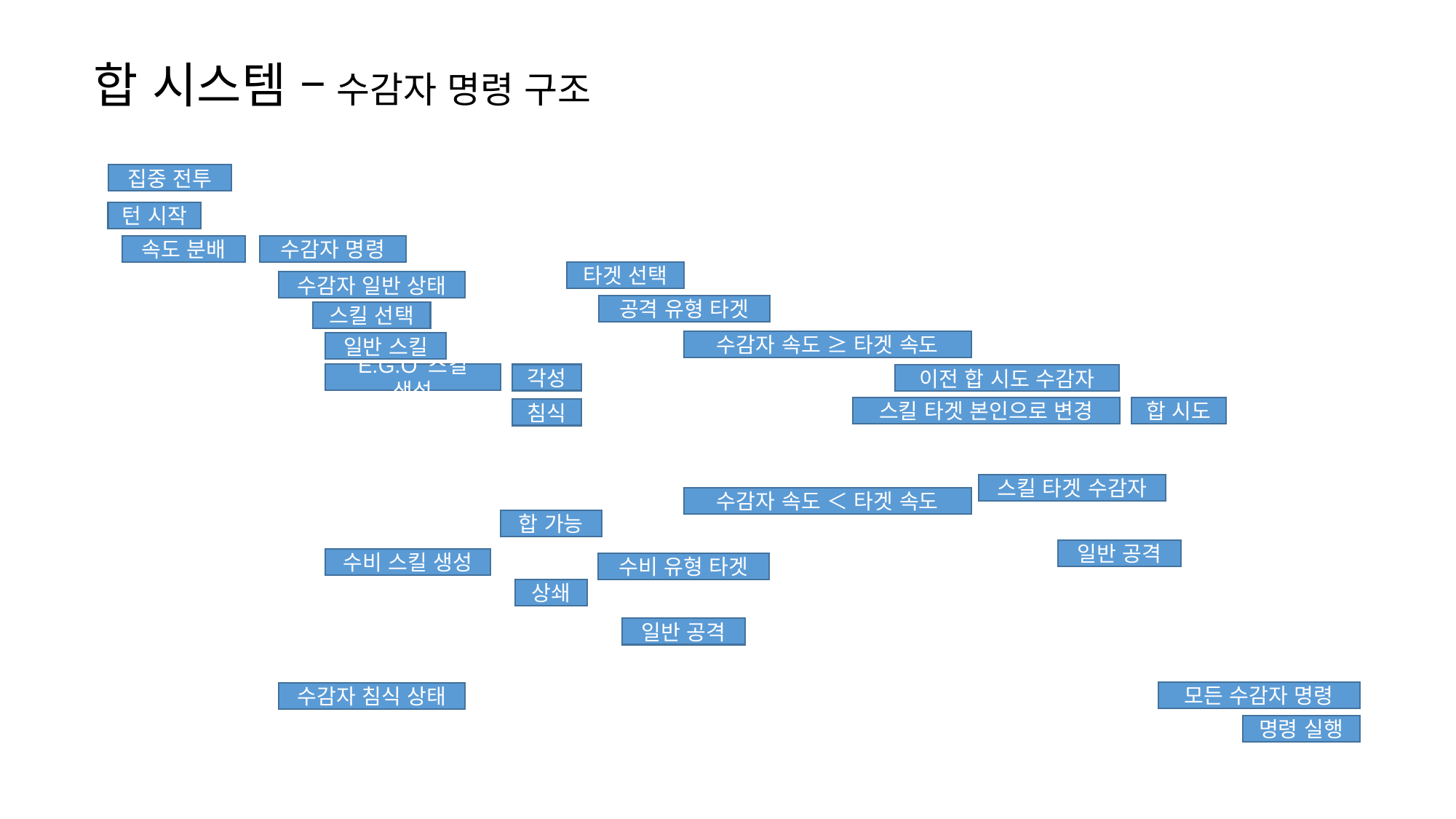

합 시스템 – 수감자 명령 구조
집중 전투
턴 시작
속도 분배
수감자 명령
타겟 선택
수감자 일반 상태
공격 유형 타겟
스킬 선택
수감자 속도 ≥ 타겟 속도
일반 스킬
E.G.O 스킬 생성
각성
이전 합 시도 수감자
스킬 타겟 본인으로 변경
합 시도
침식
스킬 타겟 수감자
수감자 속도 ＜ 타겟 속도
합 가능
일반 공격
수비 스킬 생성
수비 유형 타겟
상쇄
일반 공격
모든 수감자 명령
수감자 침식 상태
명령 실행